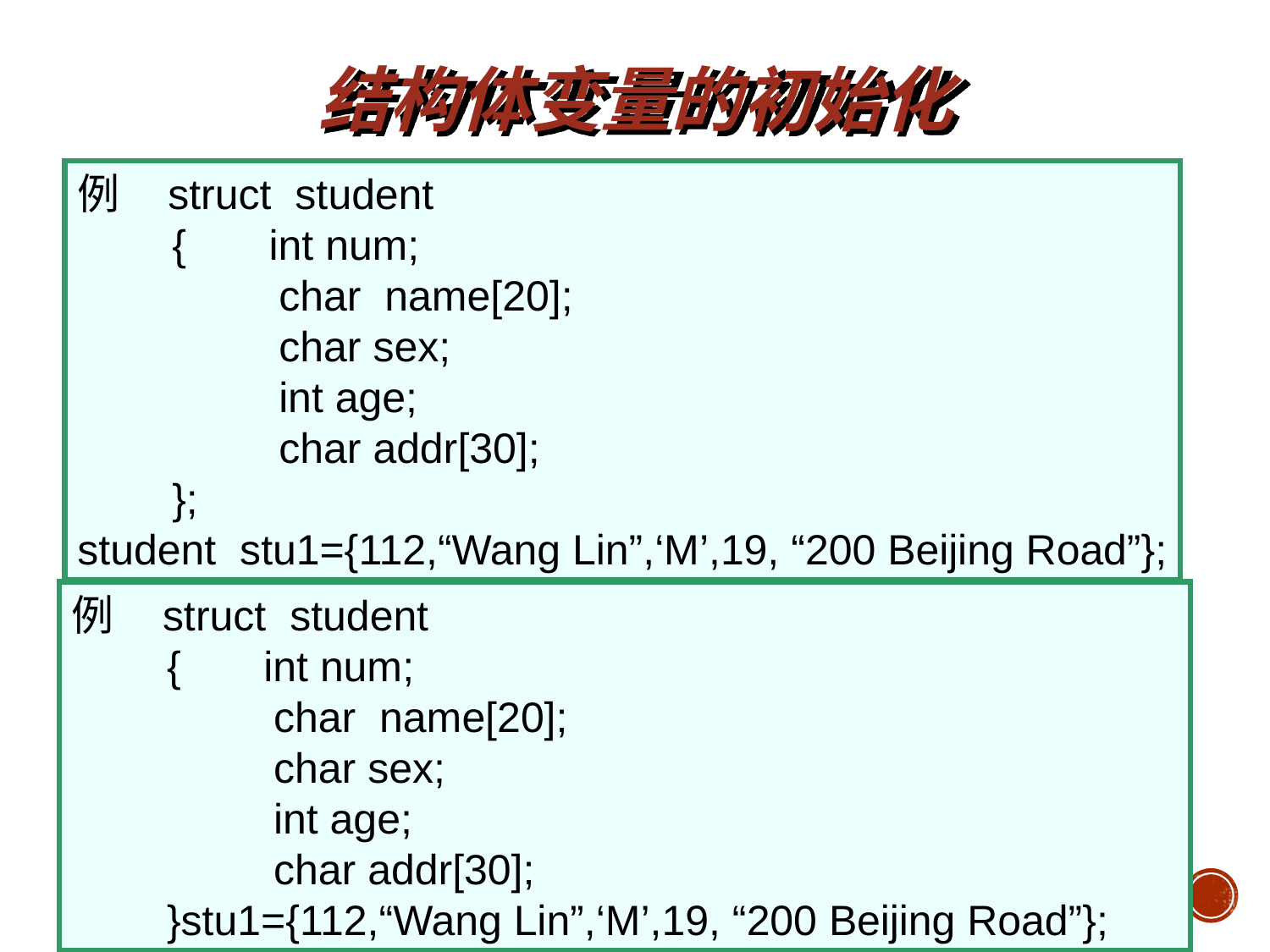

结构体变量的初始化
例    struct  student
        {       int num;
                 char  name[20];
                 char sex;
                 int age;
                 char addr[30];
        };
student  stu1={112,“Wang Lin”,‘M’,19, “200 Beijing Road”};
例    struct  student
        {       int num;
                 char  name[20];
                 char sex;
                 int age;
                 char addr[30];
        }stu1={112,“Wang Lin”,‘M’,19, “200 Beijing Road”};
15